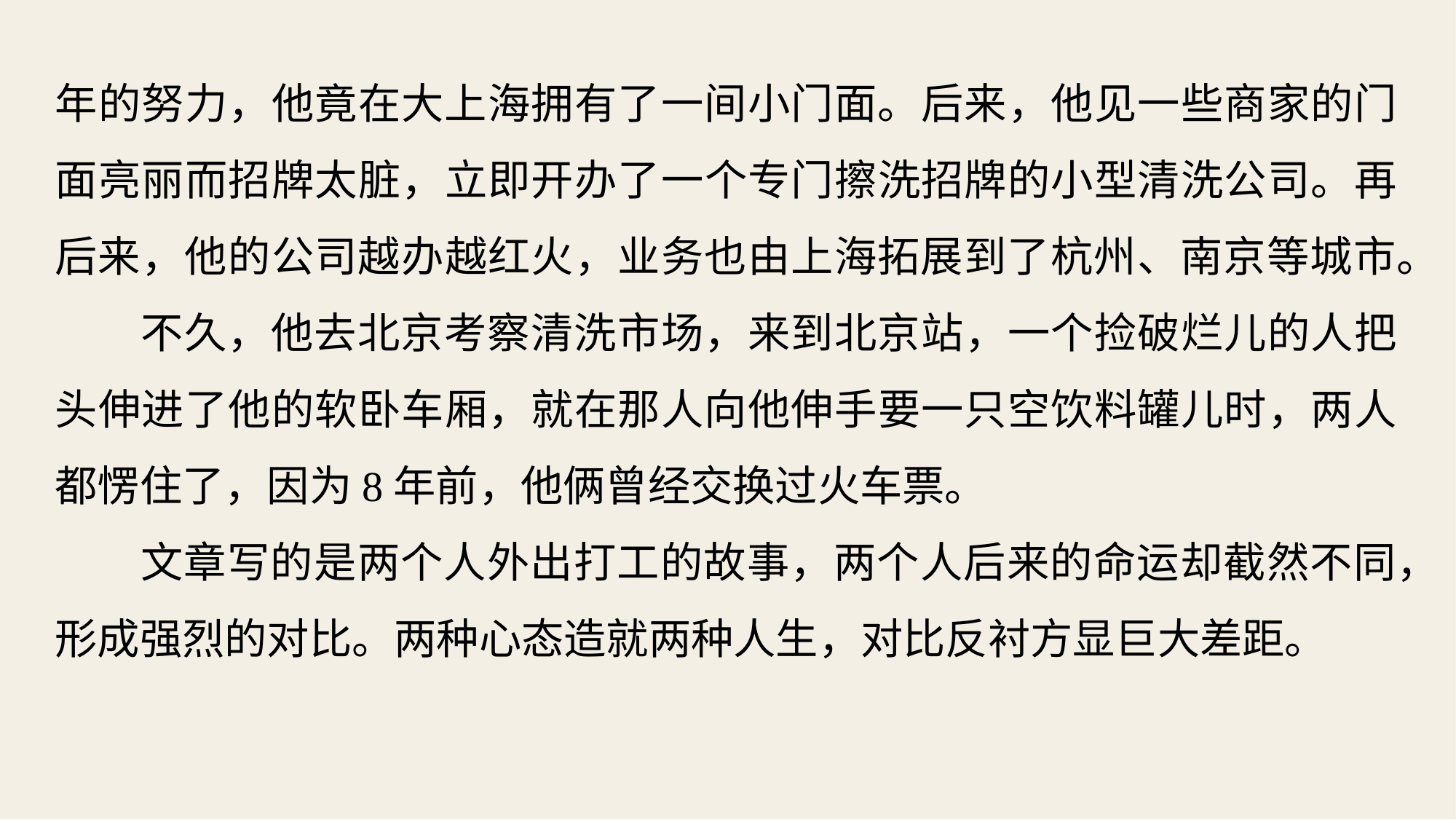

年的努力，他竟在大上海拥有了一间小门面。后来，他见一些商家的门面亮丽而招牌太脏，立即开办了一个专门擦洗招牌的小型清洗公司。再后来，他的公司越办越红火，业务也由上海拓展到了杭州、南京等城市。
不久，他去北京考察清洗市场，来到北京站，一个捡破烂儿的人把头伸进了他的软卧车厢，就在那人向他伸手要一只空饮料罐儿时，两人都愣住了，因为8年前，他俩曾经交换过火车票。
文章写的是两个人外出打工的故事，两个人后来的命运却截然不同，形成强烈的对比。两种心态造就两种人生，对比反衬方显巨大差距。